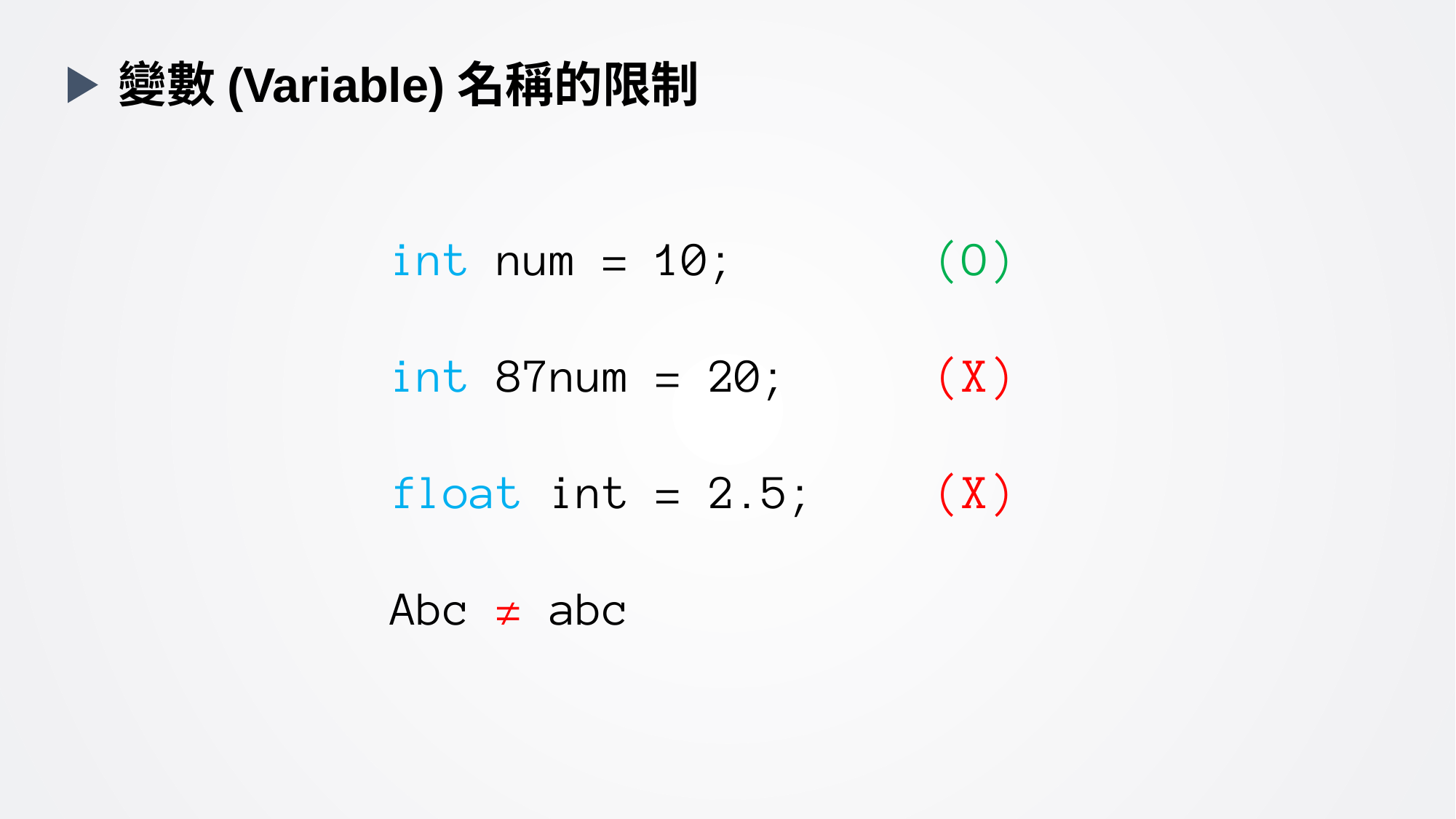

變數(Variable)名稱的限制

int num = 10;		(O)

int 87num = 20;		(X)

float int = 2.5;		(X)

Abc ≠ abc